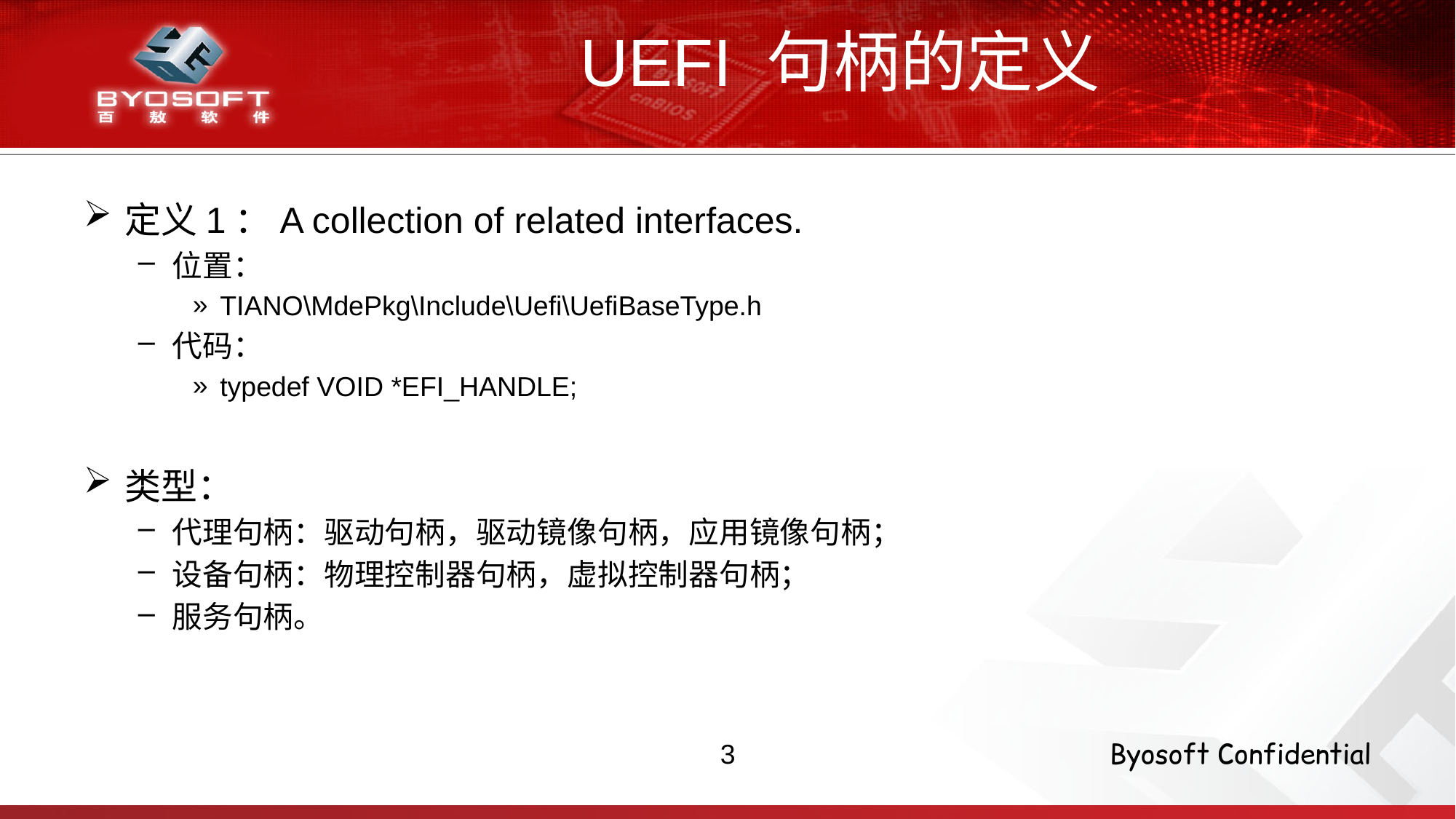

# UEFI 句柄的定义
定义1：A collection of related interfaces.
位置：
TIANO\MdePkg\Include\Uefi\UefiBaseType.h
代码：
typedef VOID *EFI_HANDLE;

类型：
代理句柄：驱动句柄，驱动镜像句柄，应用镜像句柄；
设备句柄：物理控制器句柄，虚拟控制器句柄；
服务句柄。

3
Byosoft Confidential